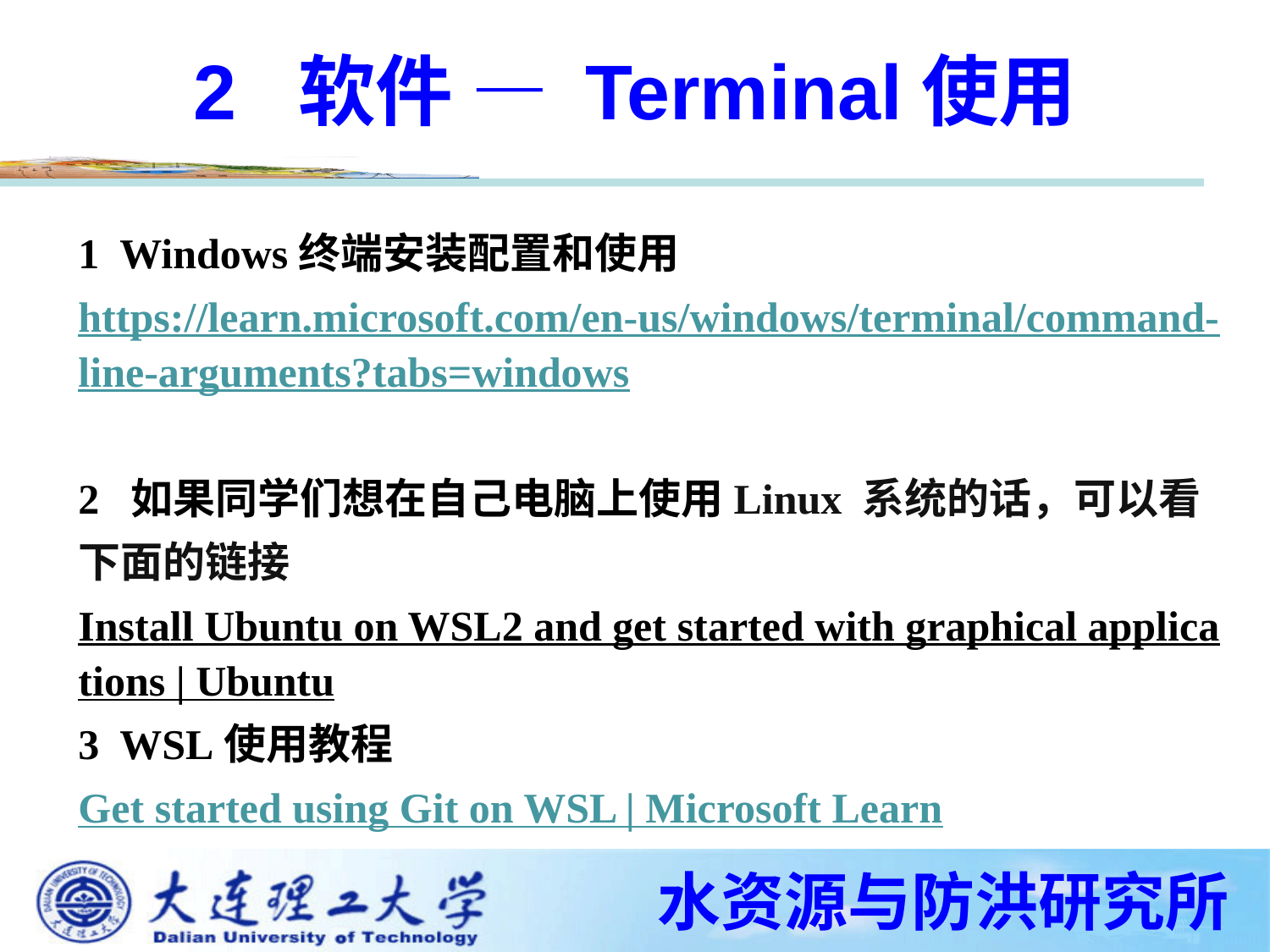

2  软件 — Terminal使用
1  Windows终端安装配置和使用
https://learn.microsoft.com/en-us/windows/terminal/command-line-arguments?tabs=windows
2  如果同学们想在自己电脑上使用Linux 系统的话，可以看下面的链接
Install Ubuntu on WSL2 and get started with graphical applications | Ubuntu
3  WSL使用教程
Get started using Git on WSL | Microsoft Learn